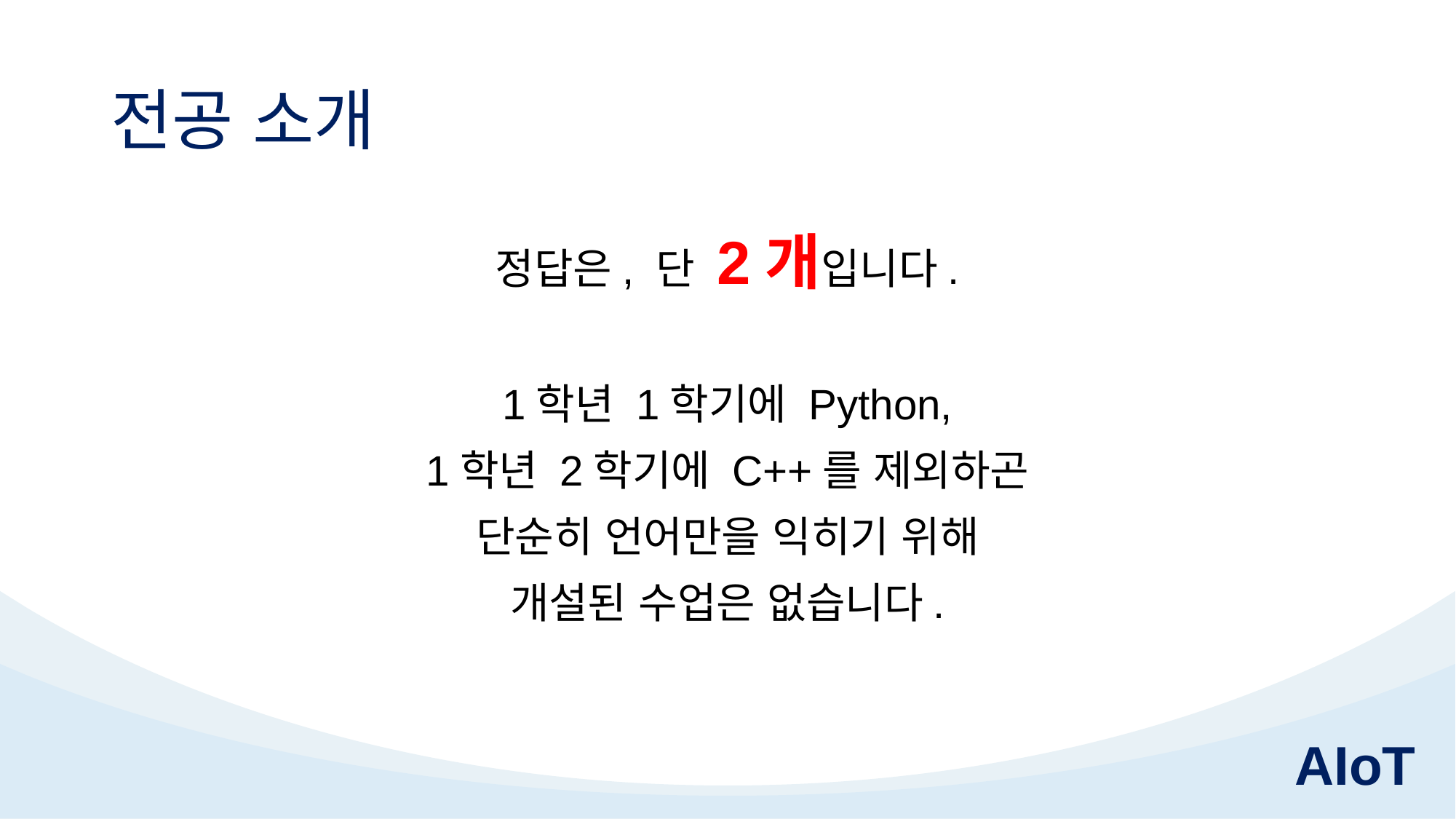

# 전공 소개
정답은, 단 2개입니다.

1학년 1학기에 Python,
1학년 2학기에 C++를 제외하곤
단순히 언어만을 익히기 위해
개설된 수업은 없습니다.